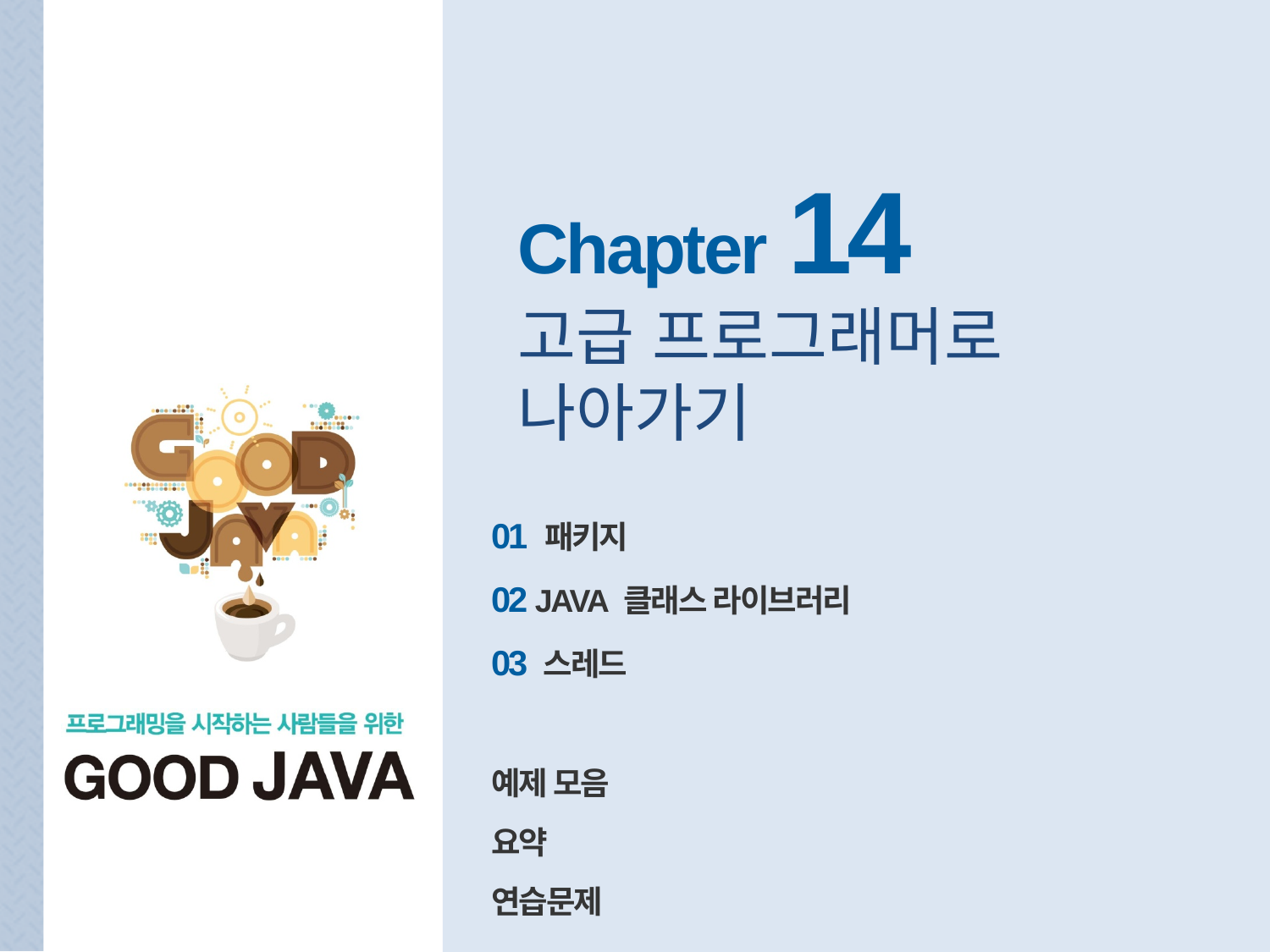

Chapter 14
고급 프로그래머로
나아가기
01 패키지
02 JAVA 클래스 라이브러리
03 스레드

예제 모음
요약
연습문제